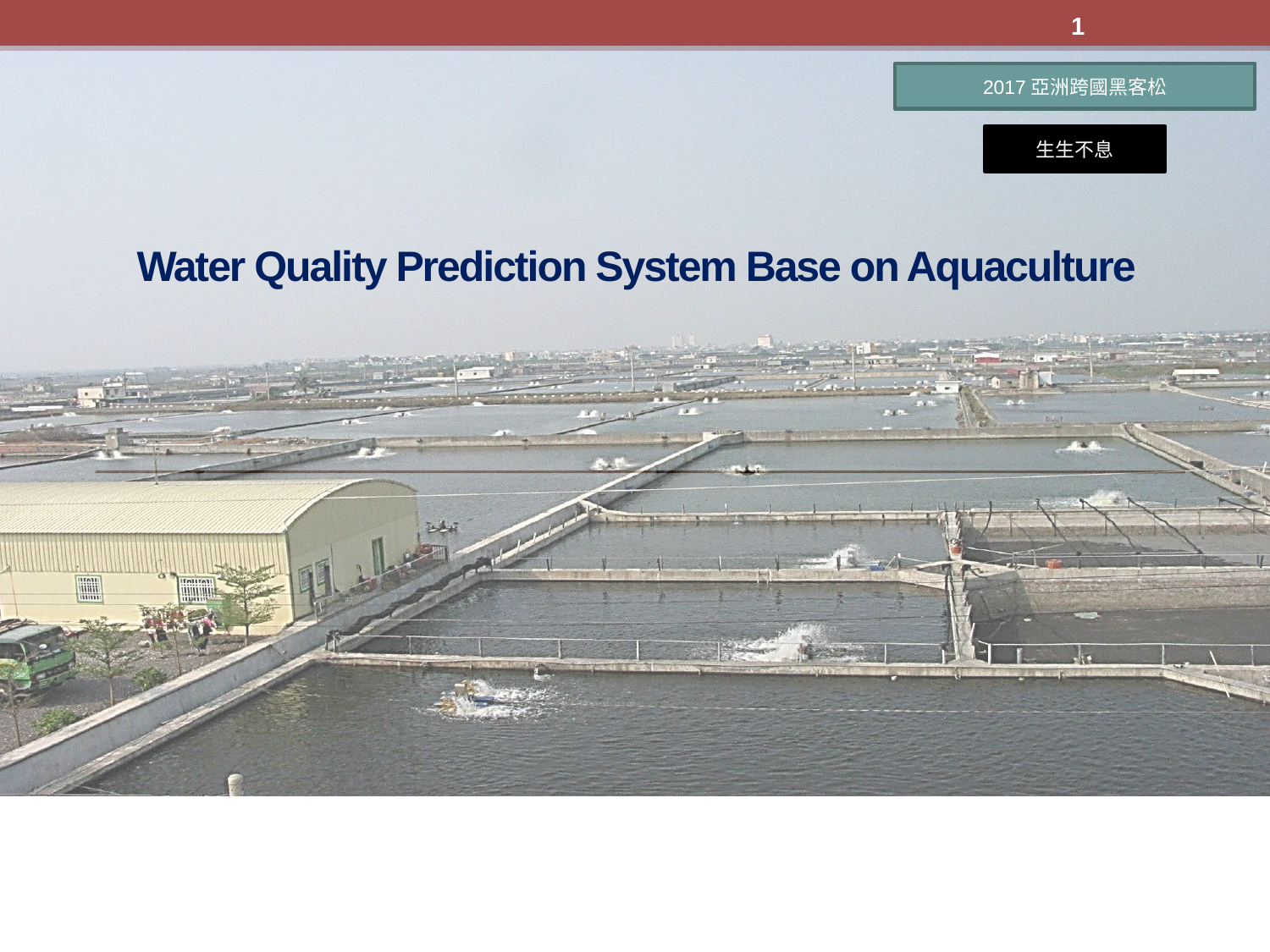

1

2017亞洲跨國黑客松
生生不息
# Water Quality Prediction System Base on Aquaculture